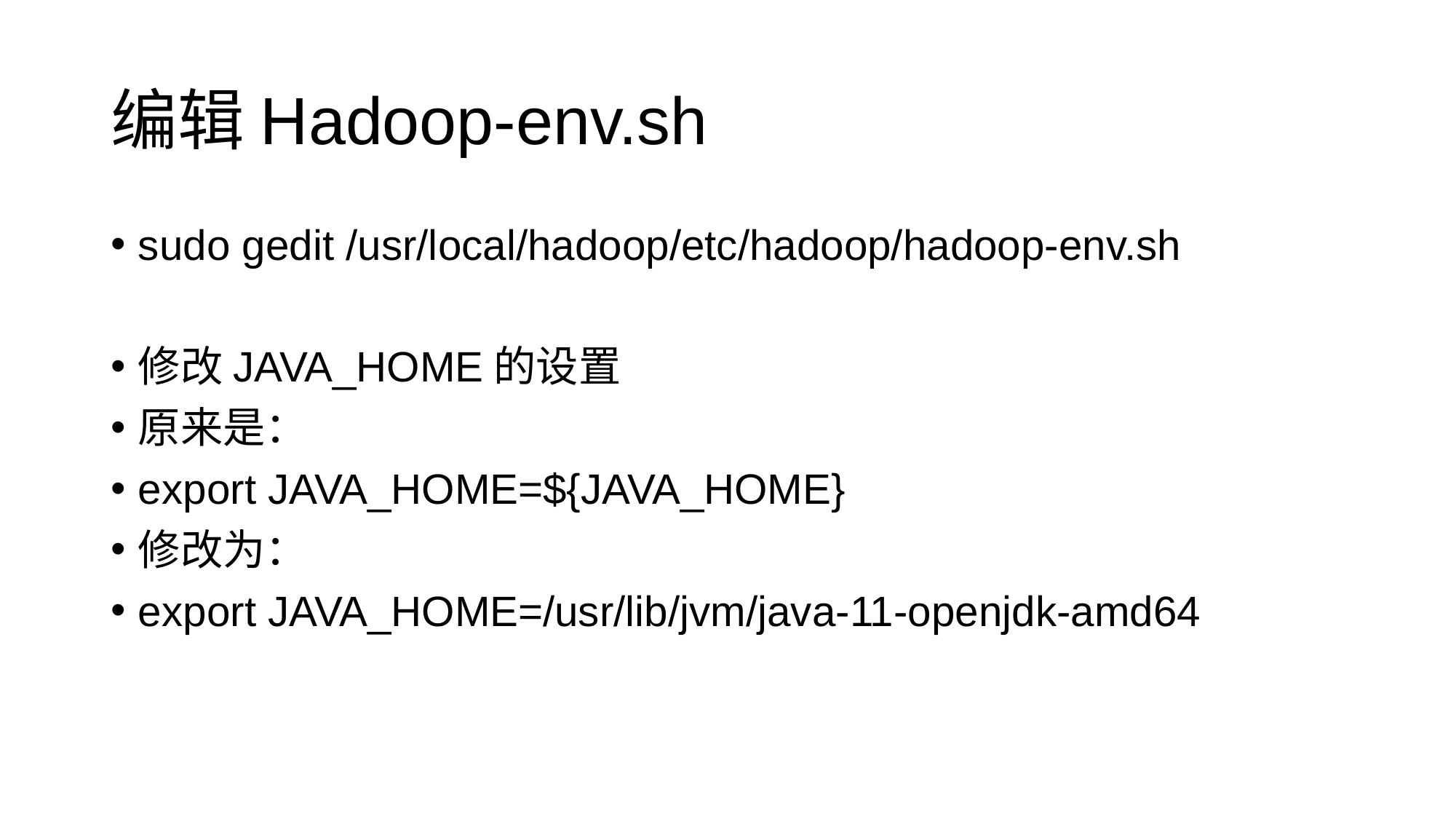

# 编辑Hadoop-env.sh
sudo gedit /usr/local/hadoop/etc/hadoop/hadoop-env.sh

修改JAVA_HOME的设置
原来是：
export JAVA_HOME=${JAVA_HOME}
修改为：
export JAVA_HOME=/usr/lib/jvm/java-11-openjdk-amd64